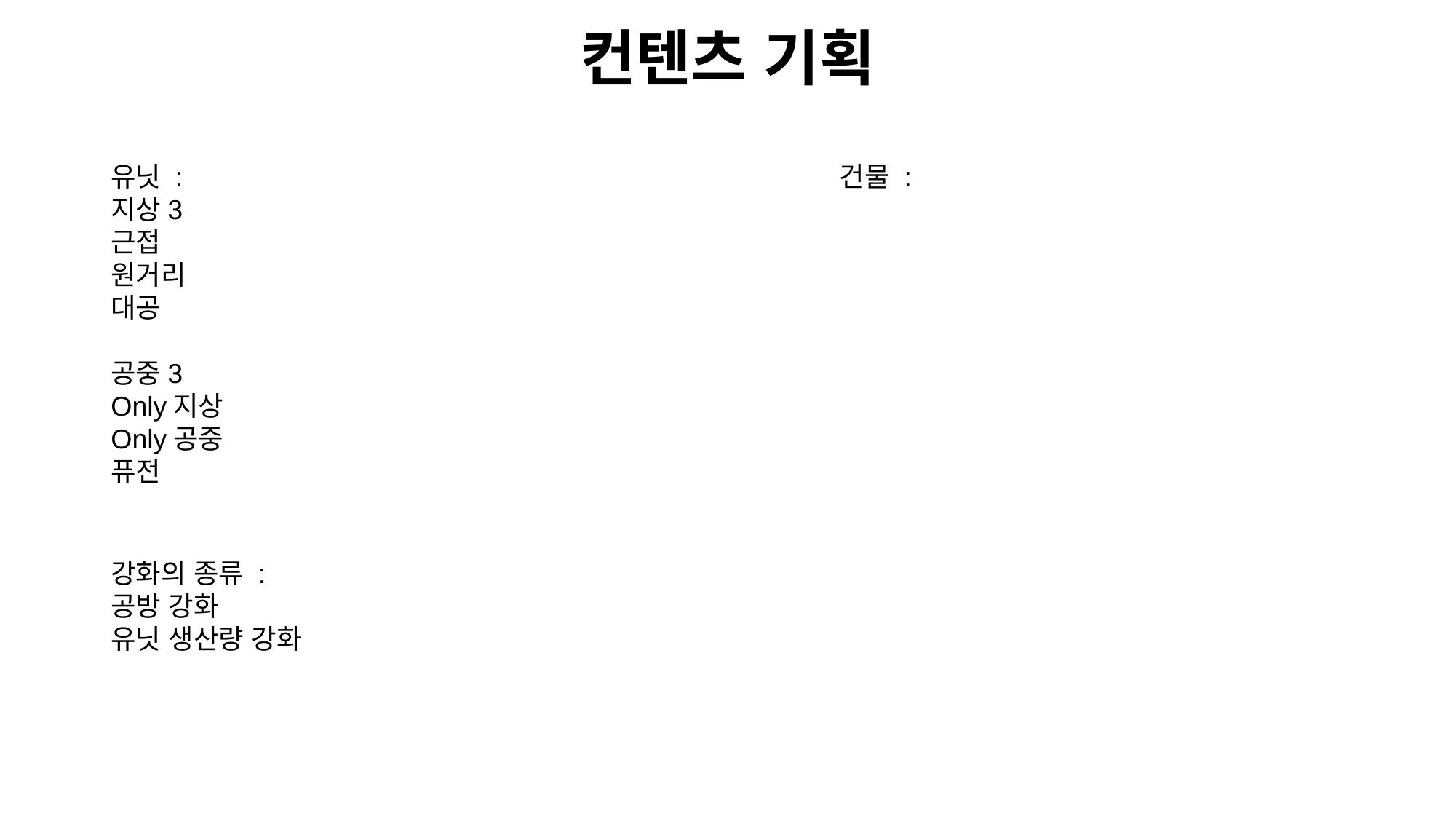

컨텐츠 기획
유닛 :
지상3
근접
원거리
대공

공중3
Only지상
Only공중
퓨전
건물 :
강화의 종류 :
공방 강화
유닛 생산량 강화